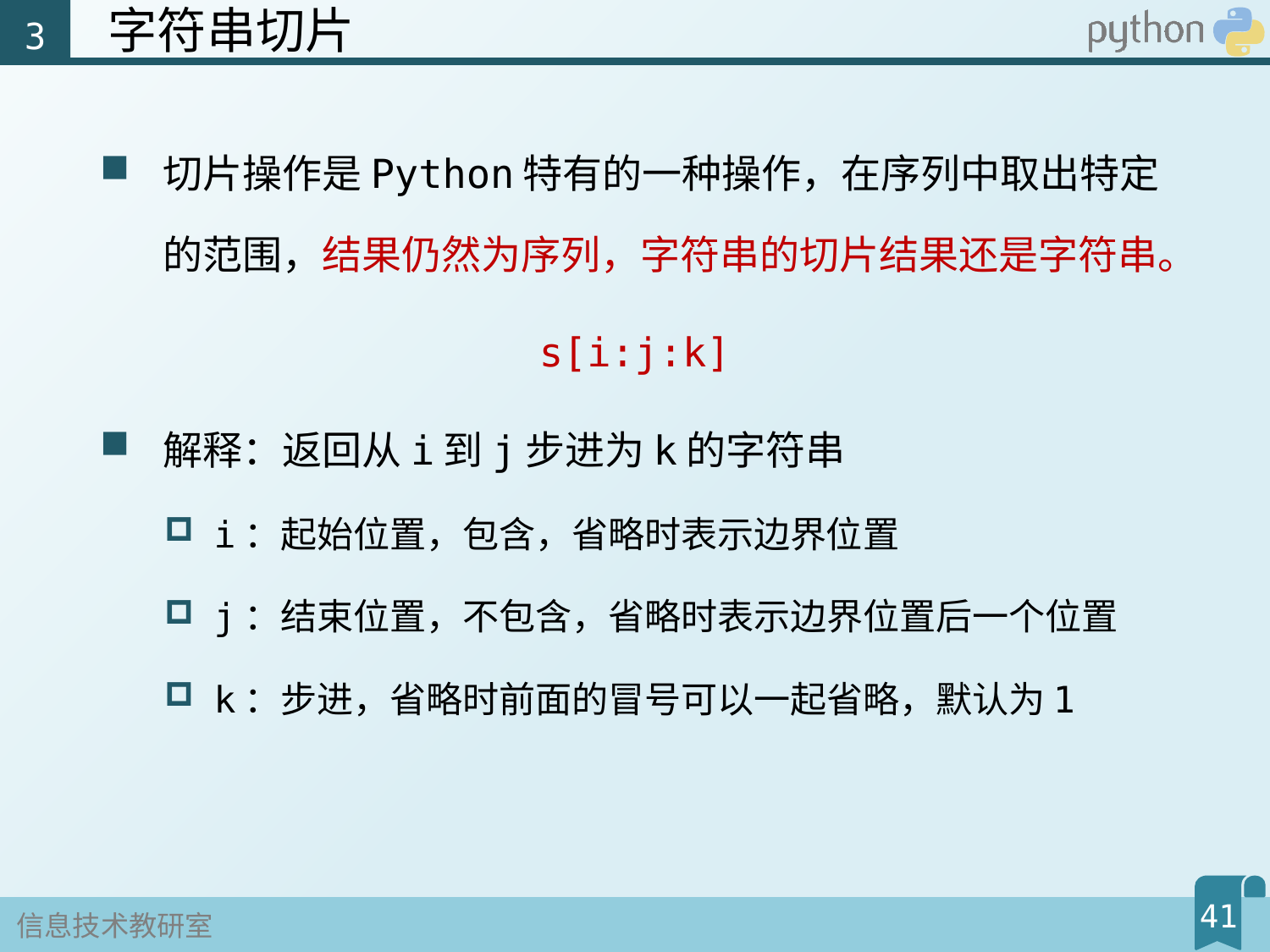

3
# 字符串切片
切片操作是Python特有的一种操作，在序列中取出特定的范围，结果仍然为序列，字符串的切片结果还是字符串。
s[i:j:k]
解释：返回从i到j步进为k的字符串
i：起始位置，包含，省略时表示边界位置
j：结束位置，不包含，省略时表示边界位置后一个位置
k：步进，省略时前面的冒号可以一起省略，默认为1

41